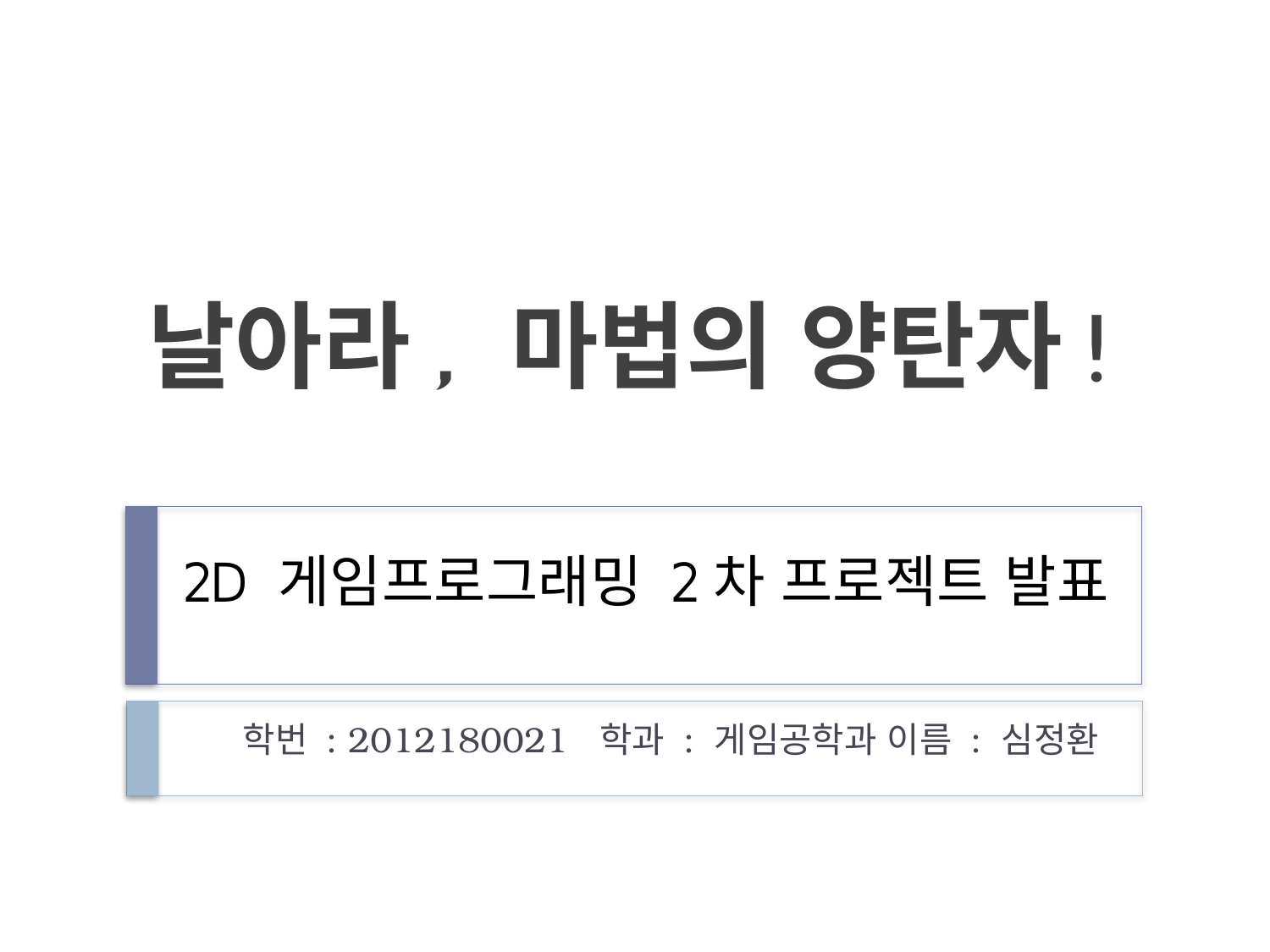

날아라, 마법의 양탄자!
# 2D 게임프로그래밍 2차 프로젝트 발표
학번 : 2012180021  학과 : 게임공학과 이름 : 심정환